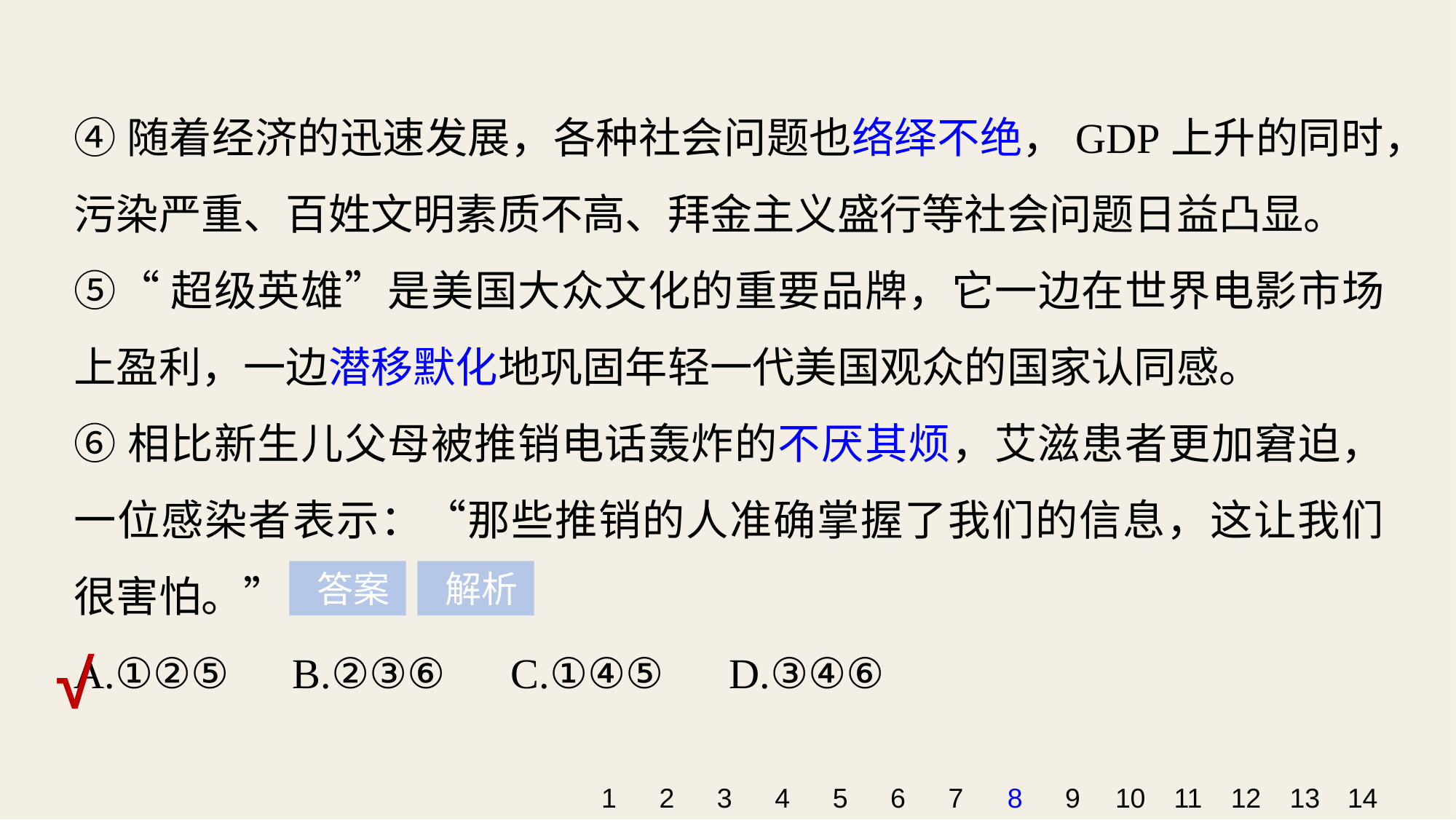

④随着经济的迅速发展，各种社会问题也络绎不绝，GDP上升的同时，污染严重、百姓文明素质不高、拜金主义盛行等社会问题日益凸显。
⑤“超级英雄”是美国大众文化的重要品牌，它一边在世界电影市场上盈利，一边潜移默化地巩固年轻一代美国观众的国家认同感。
⑥相比新生儿父母被推销电话轰炸的不厌其烦，艾滋患者更加窘迫，一位感染者表示：“那些推销的人准确掌握了我们的信息，这让我们很害怕。”
A.①②⑤  	B.②③⑥	C.①④⑤  	D.③④⑥
 答案
 解析
√
1
2
3
4
5
6
7
8
9
10
11
12
13
14